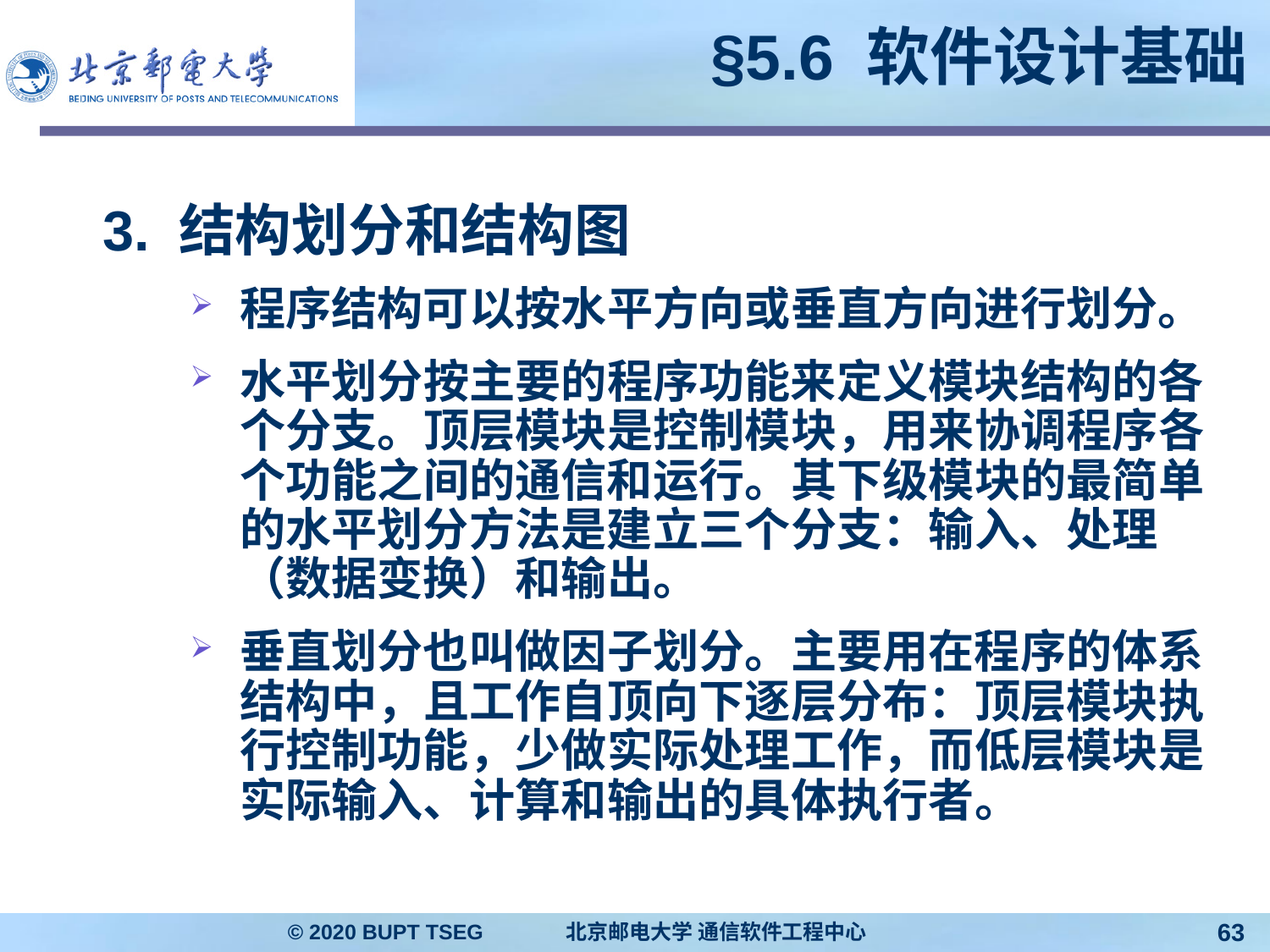

# §5.6 软件设计基础
3. 结构划分和结构图
程序结构可以按水平方向或垂直方向进行划分。
水平划分按主要的程序功能来定义模块结构的各个分支。顶层模块是控制模块，用来协调程序各个功能之间的通信和运行。其下级模块的最简单的水平划分方法是建立三个分支：输入、处理（数据变换）和输出。
垂直划分也叫做因子划分。主要用在程序的体系结构中，且工作自顶向下逐层分布：顶层模块执行控制功能，少做实际处理工作，而低层模块是实际输入、计算和输出的具体执行者。
© 2020 BUPT TSEG             北京邮电大学 通信软件工程中心